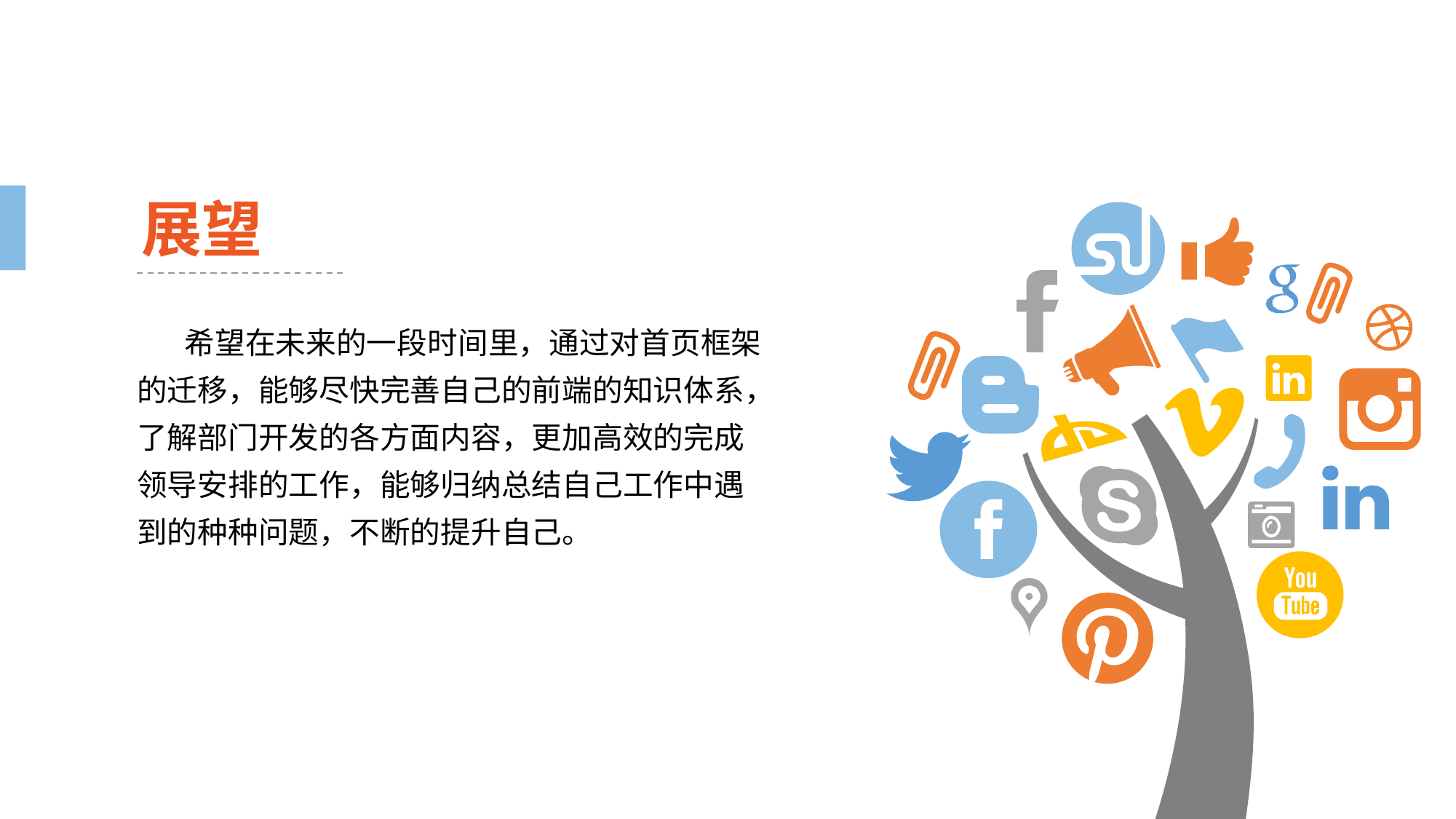

展望

      希望在未来的一段时间里，通过对首页框架的迁移，能够尽快完善自己的前端的知识体系，了解部门开发的各方面内容，更加高效的完成领导安排的工作，能够归纳总结自己工作中遇到的种种问题，不断的提升自己。